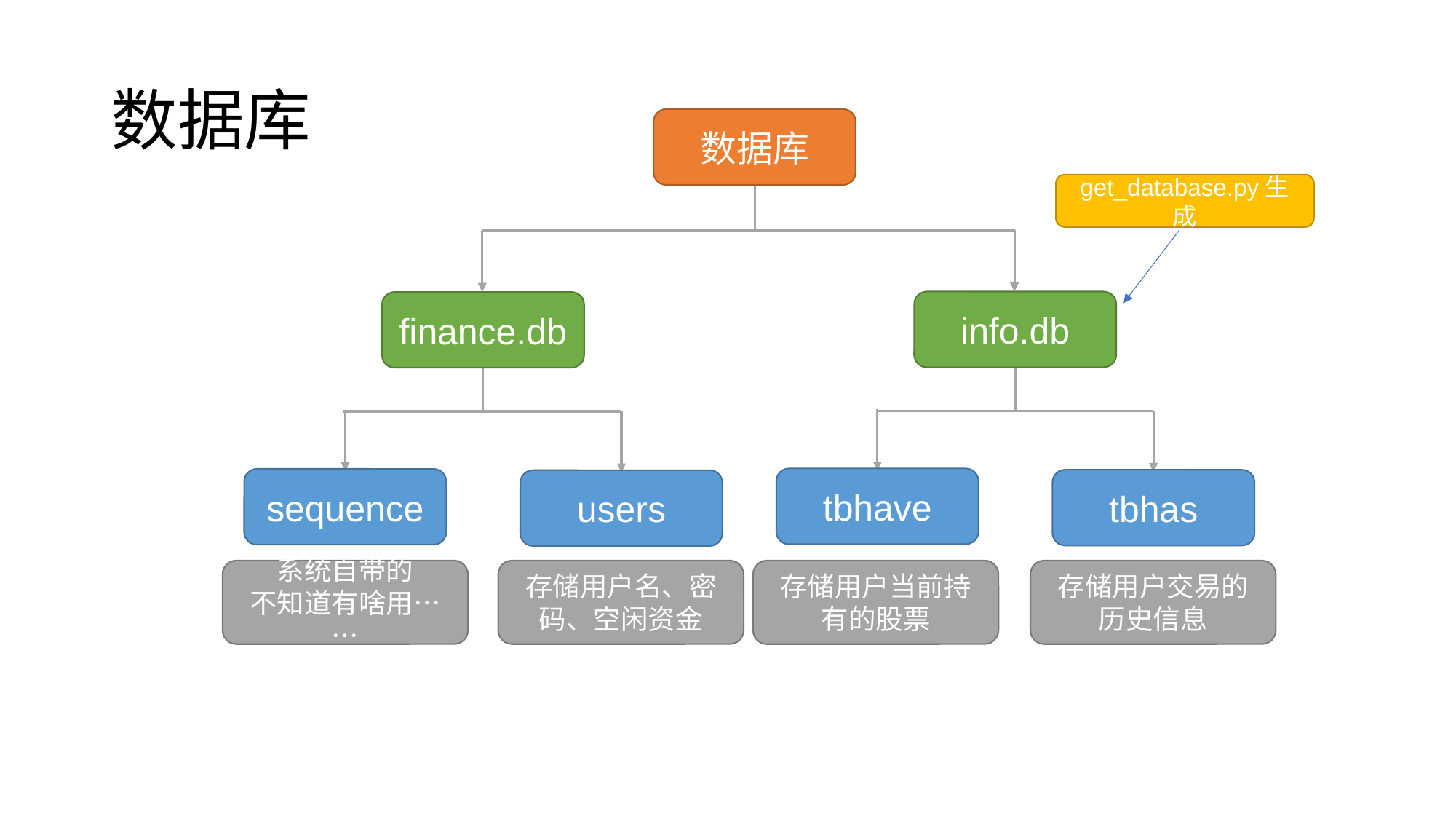

# 数据库
数据库
get_database.py生成
info.db
finance.db
tbhave
sequence
tbhas
users
存储用户交易的历史信息
系统自带的
不知道有啥用……
存储用户名、密码、空闲资金
存储用户当前持有的股票